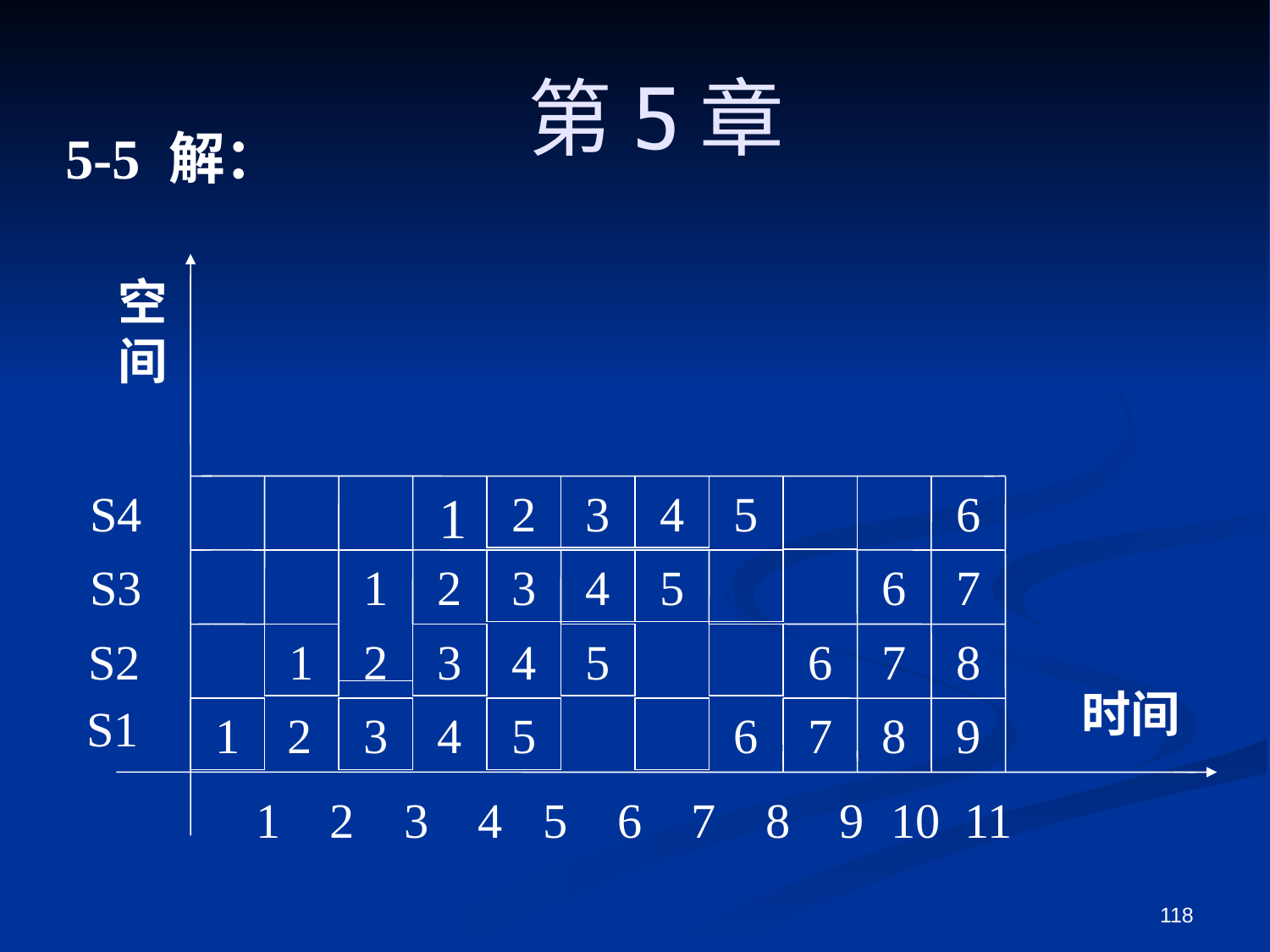

第5章
5-5 解：

空间

  S4

 1
 2
 3
 4
 5

 6

  S3

 1

 2
 3

 4

 5

 6

 7

 S2

 1
 2
 3
 4
 5

 6
 7
 8
S1
时间
 1
2
 3
 4
 5

 6

 7
 8
 9

1
2
3
4
 5
 6
 7
 8
 9
10
11
118